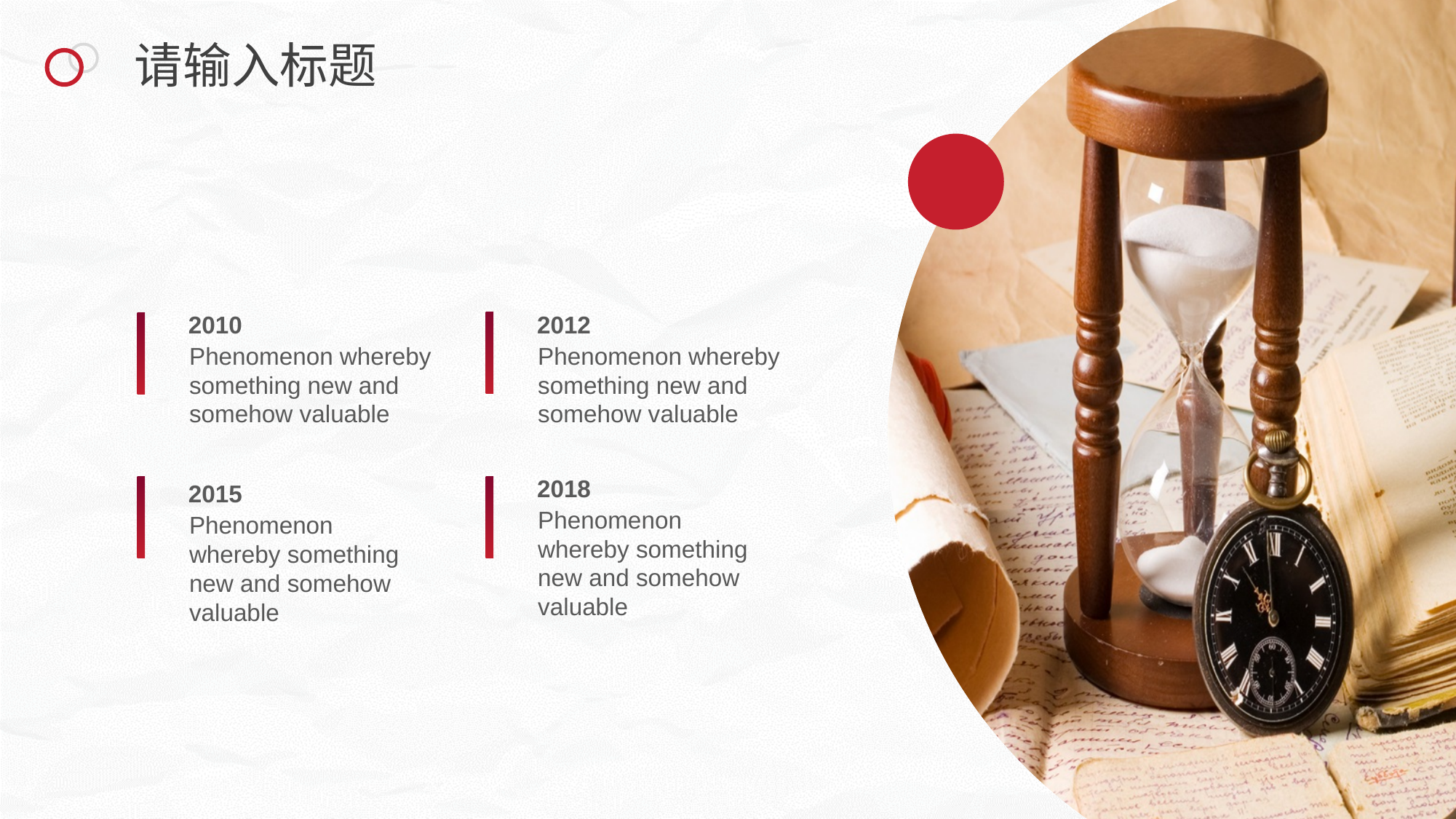

请输入标题

2010
2012

Phenomenon whereby something new and somehow valuable
Phenomenon whereby something new and somehow valuable
2018
2015

Phenomenon whereby something new and somehow valuable
Phenomenon whereby something new and somehow valuable